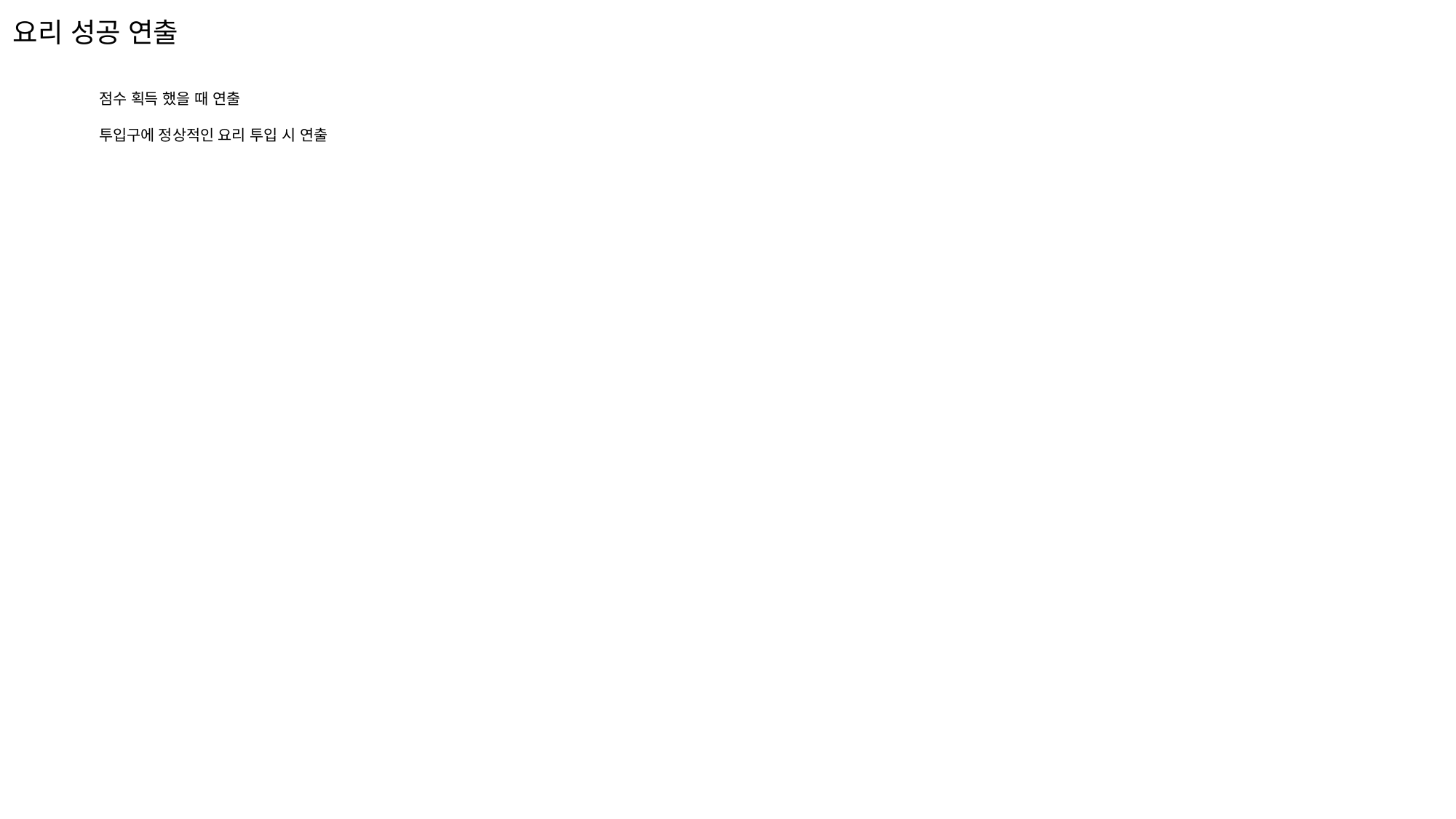

# 요리 성공 연출
점수 획득 했을 때 연출

투입구에 정상적인 요리 투입 시 연출